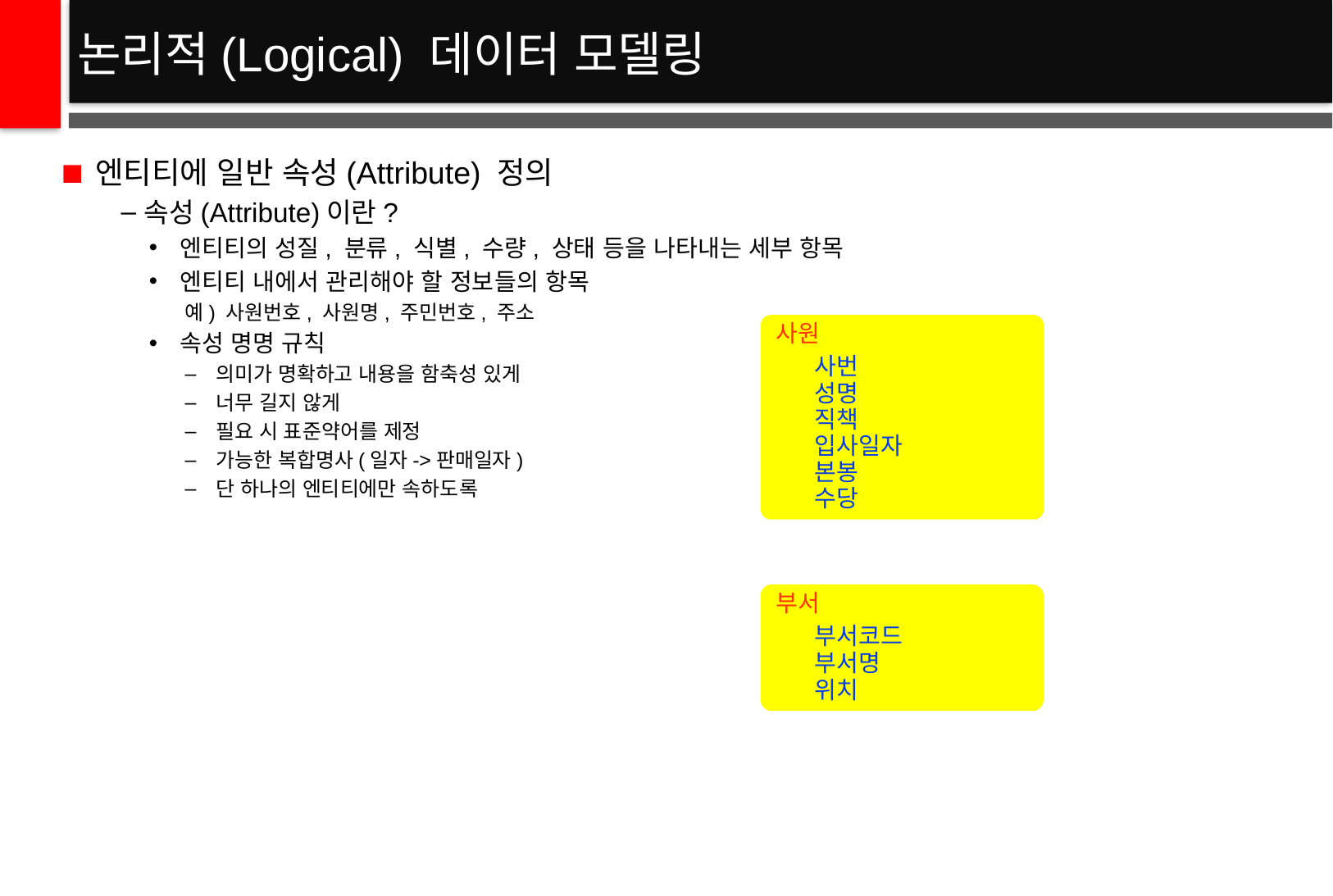

# 논리적(Logical) 데이터 모델링
엔티티에 일반 속성(Attribute) 정의
속성(Attribute)이란?
엔티티의 성질, 분류, 식별, 수량, 상태 등을 나타내는 세부 항목
엔티티 내에서 관리해야 할 정보들의 항목
예) 사원번호, 사원명, 주민번호, 주소
속성 명명 규칙
의미가 명확하고 내용을 함축성 있게
너무 길지 않게
필요 시 표준약어를 제정
가능한 복합명사(일자->판매일자)
단 하나의 엔티티에만 속하도록
사원
 	사번
	성명
	직책
	입사일자
	본봉
	수당
부서
	부서코드
	부서명
	위치